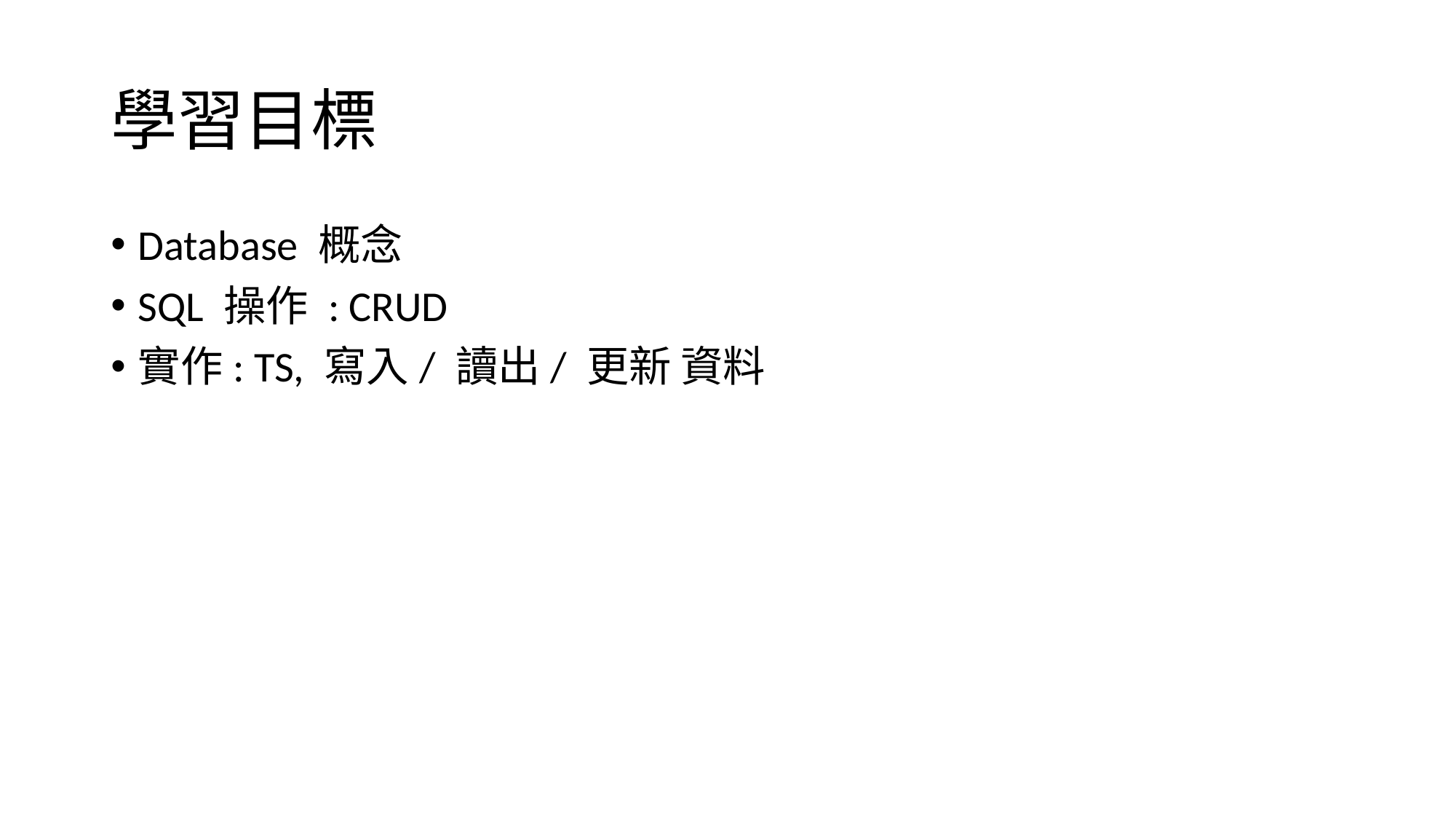

# 學習目標
Database 概念
SQL 操作 : CRUD
實作: TS, 寫入/ 讀出/ 更新 資料